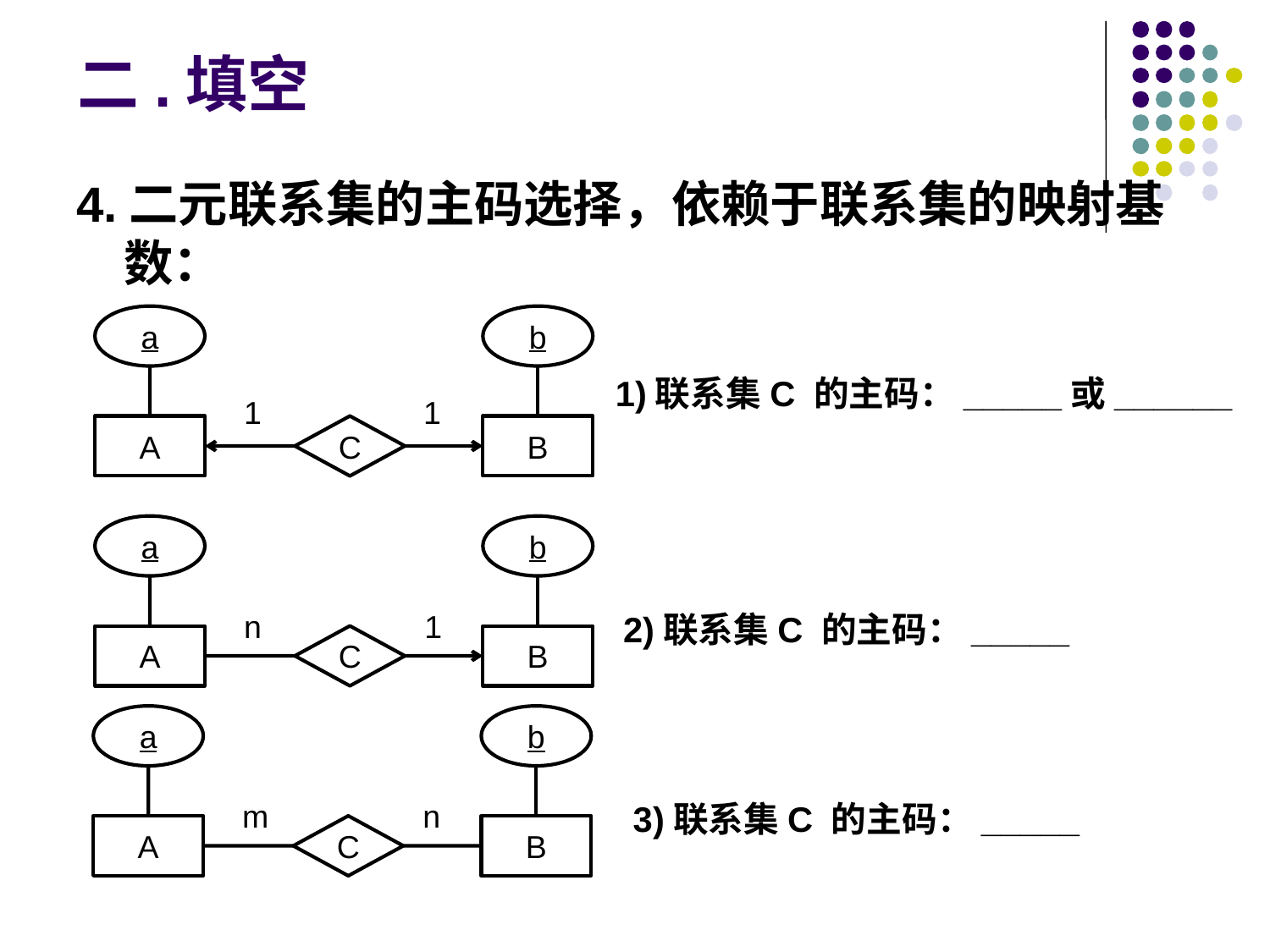

# 二.填空
4.二元联系集的主码选择，依赖于联系集的映射基数：

a
b
1)联系集C 的主码：_____或______
答：a  、b
1
1
A
C
B
a
b
n
1
2)联系集C 的主码：_____
答：a

A
C
B
a
b
m
n
3)联系集C 的主码：_____
答：(a  ，b)

A
C
B